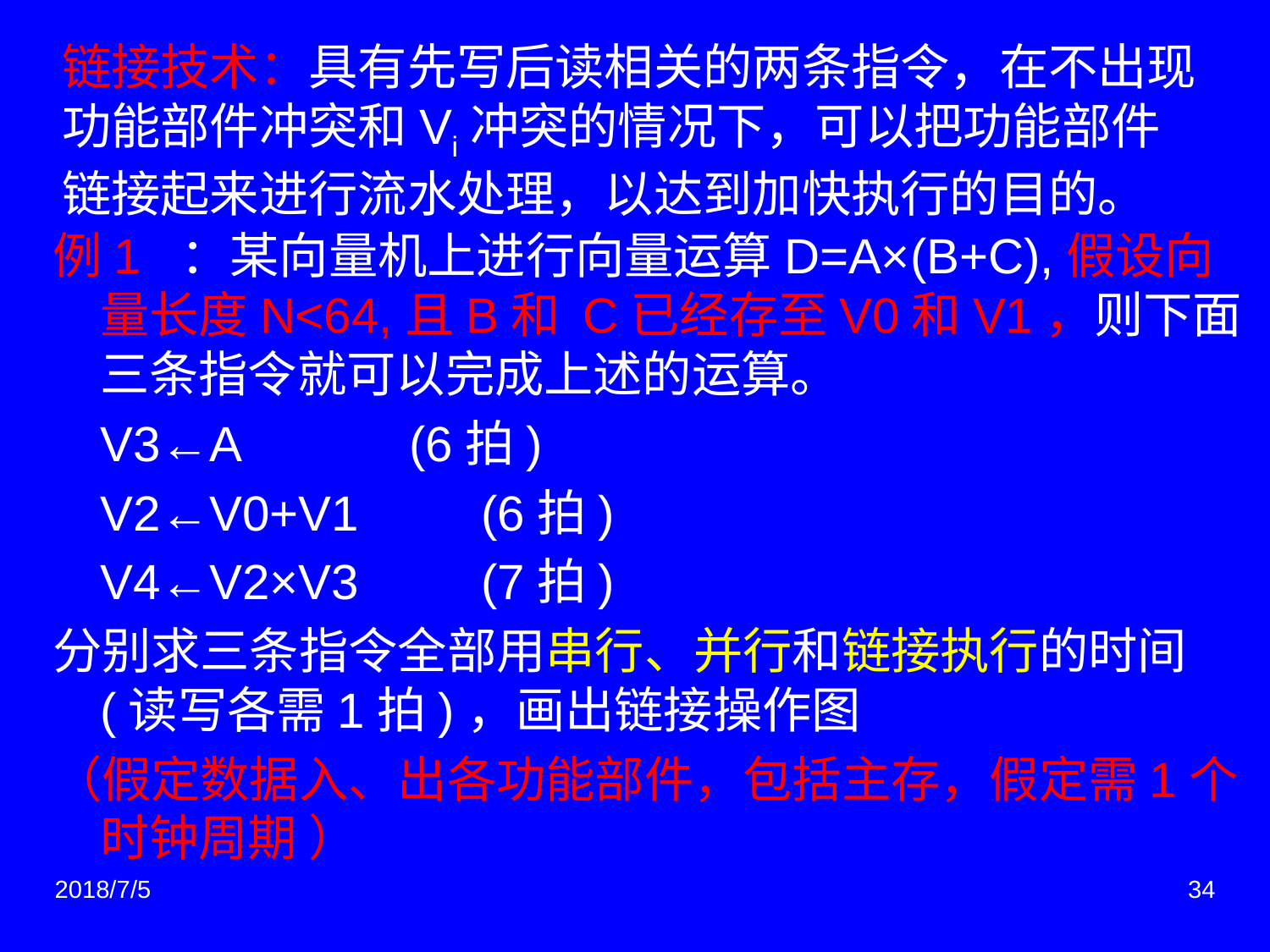

链接技术：具有先写后读相关的两条指令，在不出现功能部件冲突和Vi冲突的情况下，可以把功能部件链接起来进行流水处理，以达到加快执行的目的。
例1  ：某向量机上进行向量运算D=A×(B+C),假设向量长度N<64,且B和 C已经存至V0和V1，则下面三条指令就可以完成上述的运算。
	V3←A	    (6拍)
	V2←V0+V1	(6拍)
	V4←V2×V3	(7拍)
分别求三条指令全部用串行、并行和链接执行的时间(读写各需1拍)，画出链接操作图
（假定数据入、出各功能部件，包括主存，假定需1个时钟周期 ）

2018/7/5
34